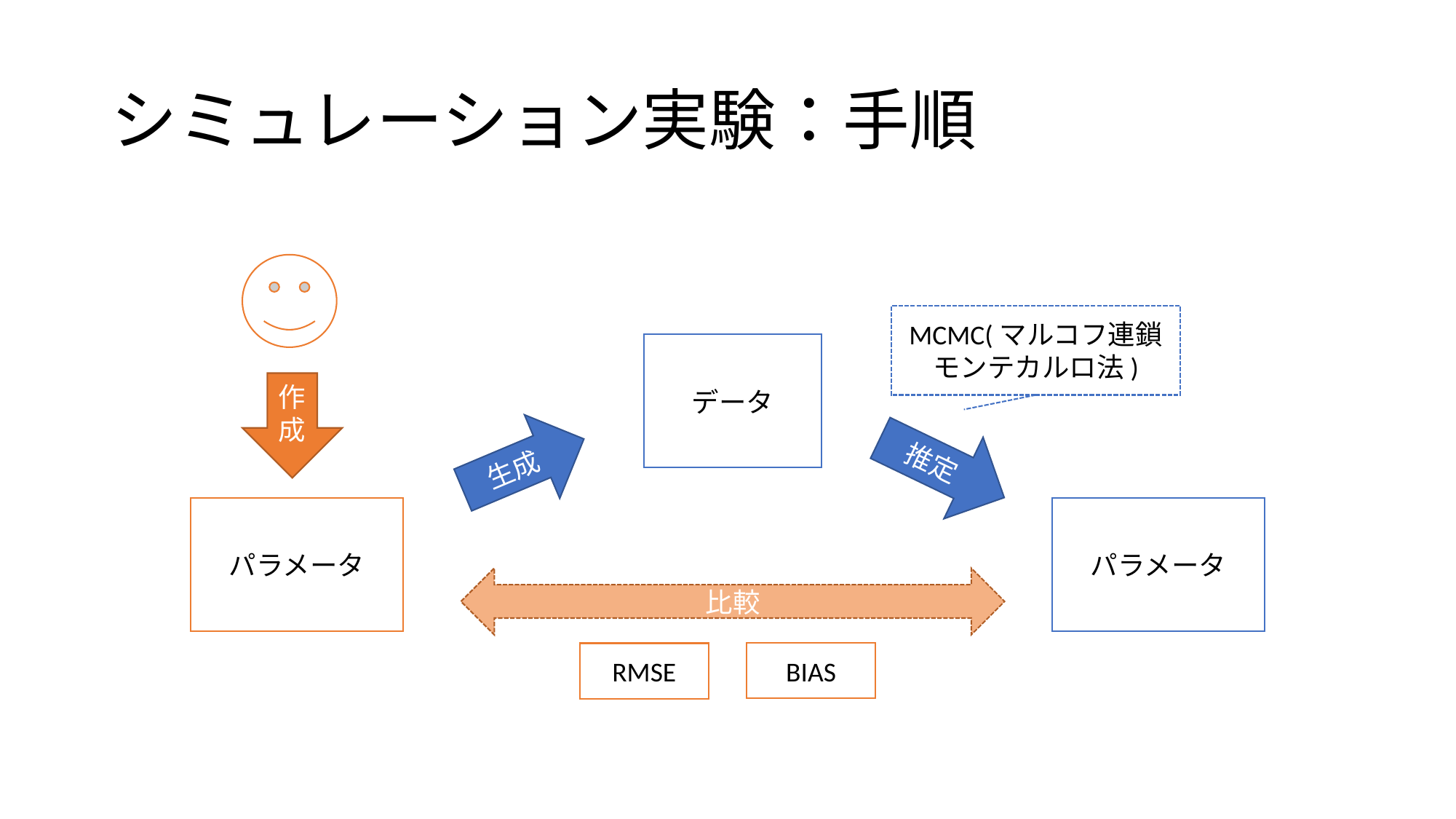

# シミュレーション実験：手順

MCMC(マルコフ連鎖モンテカルロ法)
データ
作成
生成
推定
パラメータ
パラメータ
比較
BIAS
RMSE